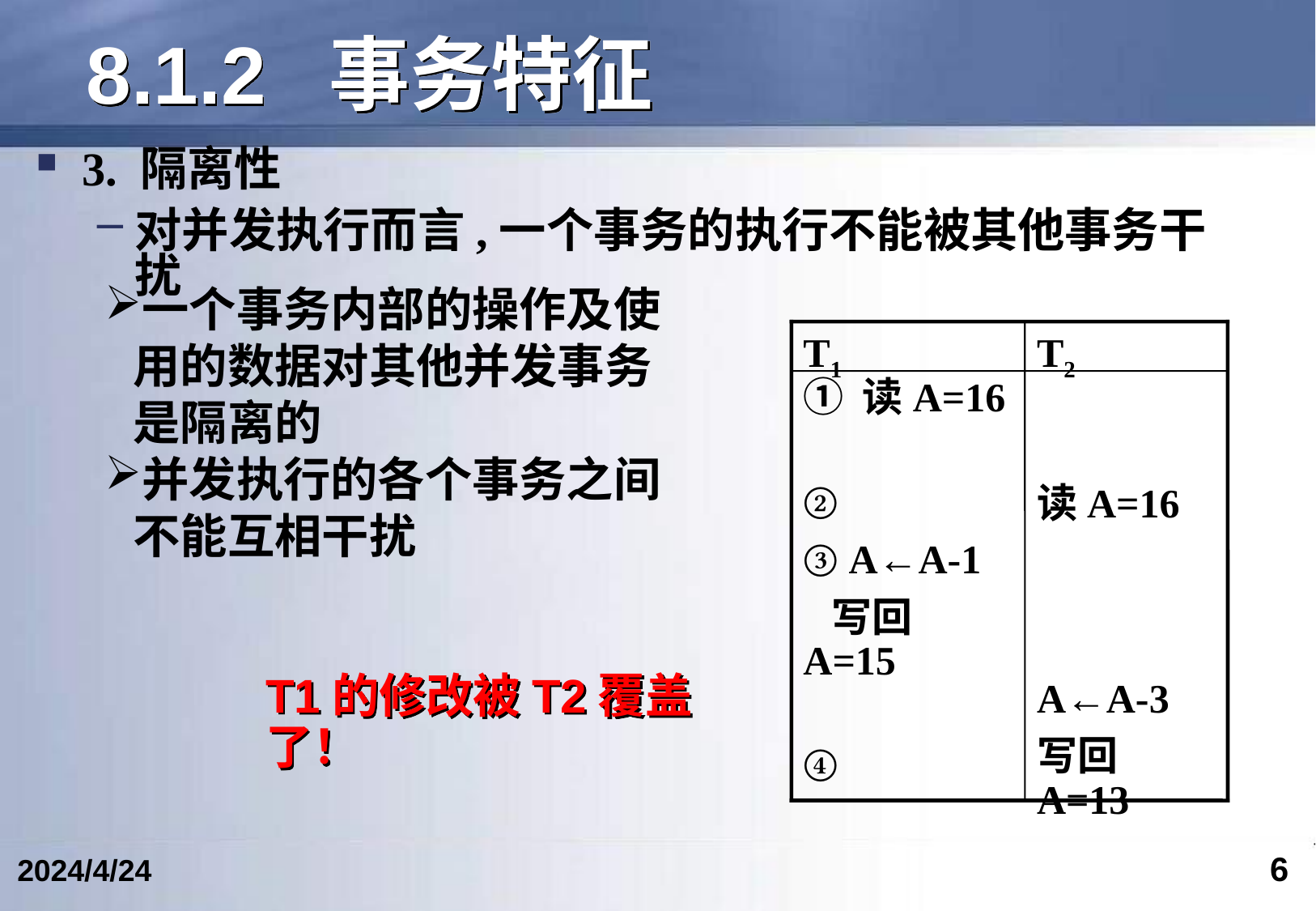

# 8.1.2	事务特征
3. 隔离性
对并发执行而言,一个事务的执行不能被其他事务干扰
一个事务内部的操作及使用的数据对其他并发事务是隔离的
并发执行的各个事务之间不能互相干扰
T1

T2

① 读A=16

②
③ A←A-1
  写回A=15

④

读A=16

A←A-3
写回A=13

T1的修改被T2覆盖了！
6
2024/4/24